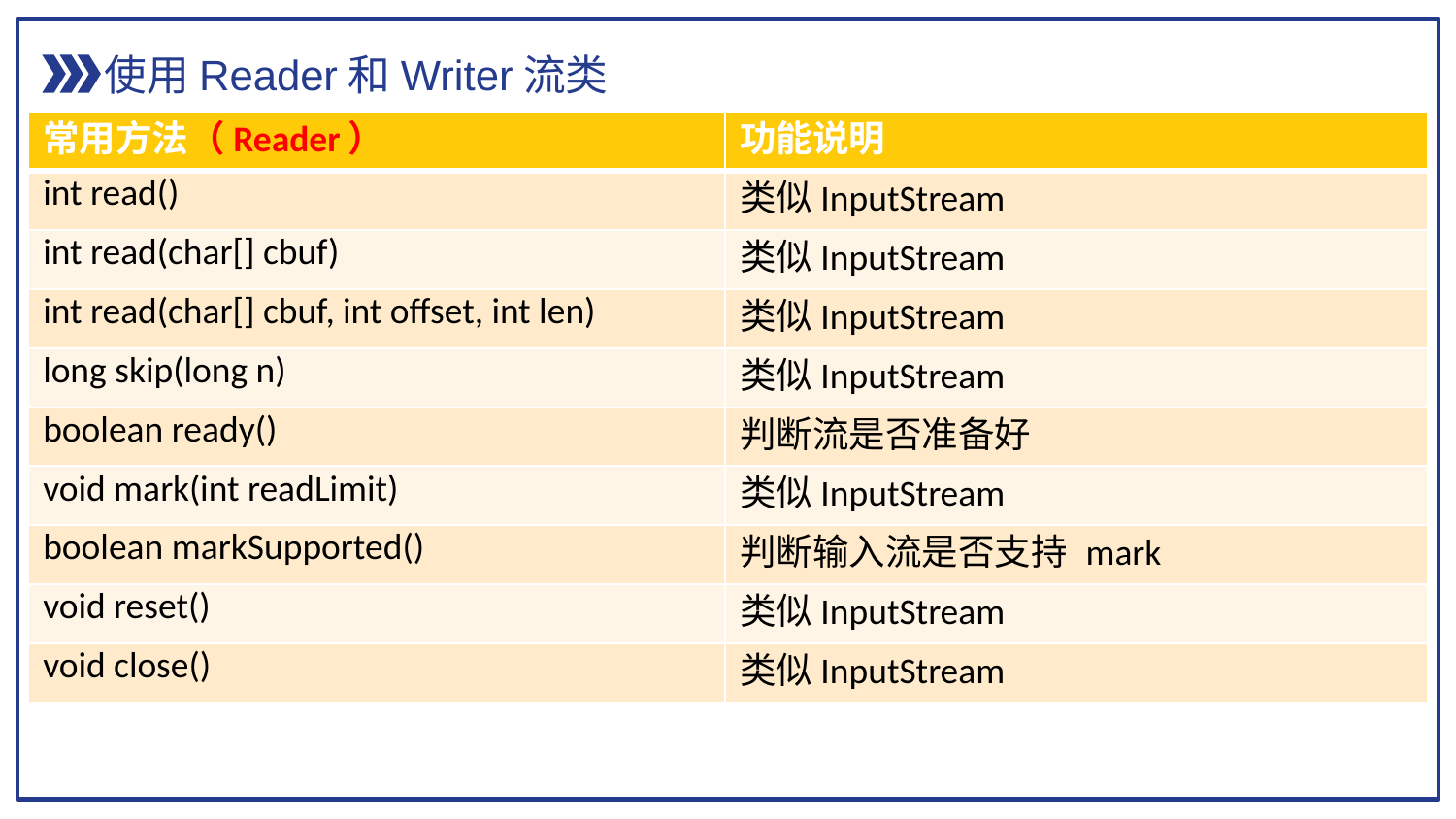

使用Reader和Writer流类

| 常用方法（Reader） | 功能说明 |
| --- | --- |
| int read() | 类似InputStream |
| int read(char[] cbuf) | 类似InputStream |
| int read(char[] cbuf, int offset, int len) | 类似InputStream |
| long skip(long n) | 类似InputStream |
| boolean ready() | 判断流是否准备好 |
| void mark(int readLimit) | 类似InputStream |
| boolean markSupported() | 判断输入流是否支持 mark |
| void reset() | 类似InputStream |
| void close() | 类似InputStream |